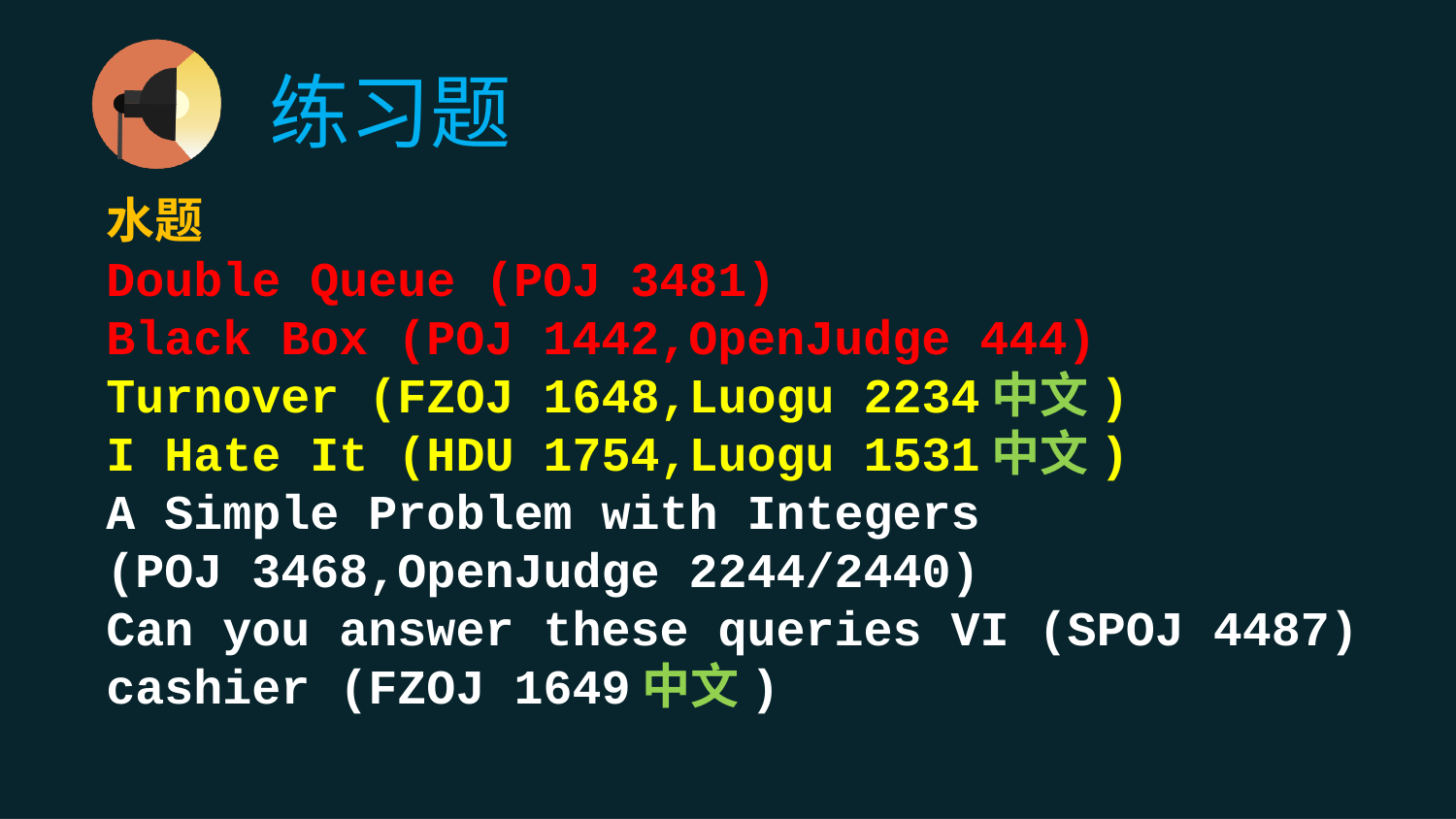

练习题
水题
Double Queue (POJ 3481)
Black Box (POJ 1442,OpenJudge 444)
Turnover (FZOJ 1648,Luogu 2234中文)
I Hate It (HDU 1754,Luogu 1531中文)
A Simple Problem with Integers
(POJ 3468,OpenJudge 2244/2440)
Can you answer these queries VI (SPOJ 4487)
cashier (FZOJ 1649中文)